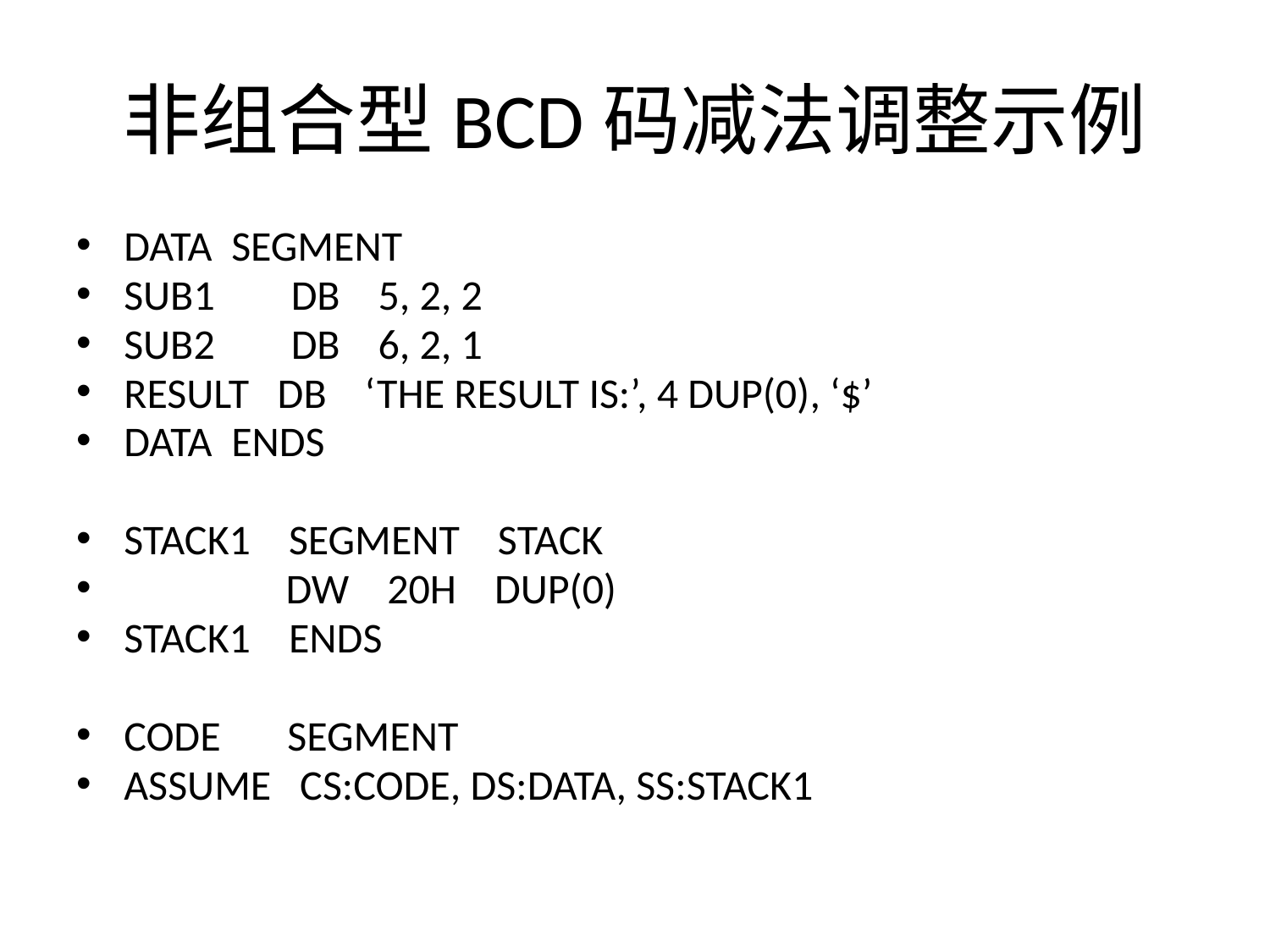

# 非组合型BCD码减法调整示例
DATA  SEGMENT
SUB1        DB    5, 2, 2
SUB2        DB    6, 2, 1
RESULT   DB    ‘THE RESULT IS:’, 4 DUP(0), ‘$’
DATA  ENDS

STACK1    SEGMENT    STACK
                 DW    20H    DUP(0)
STACK1    ENDS

CODE       SEGMENT
ASSUME   CS:CODE, DS:DATA, SS:STACK1